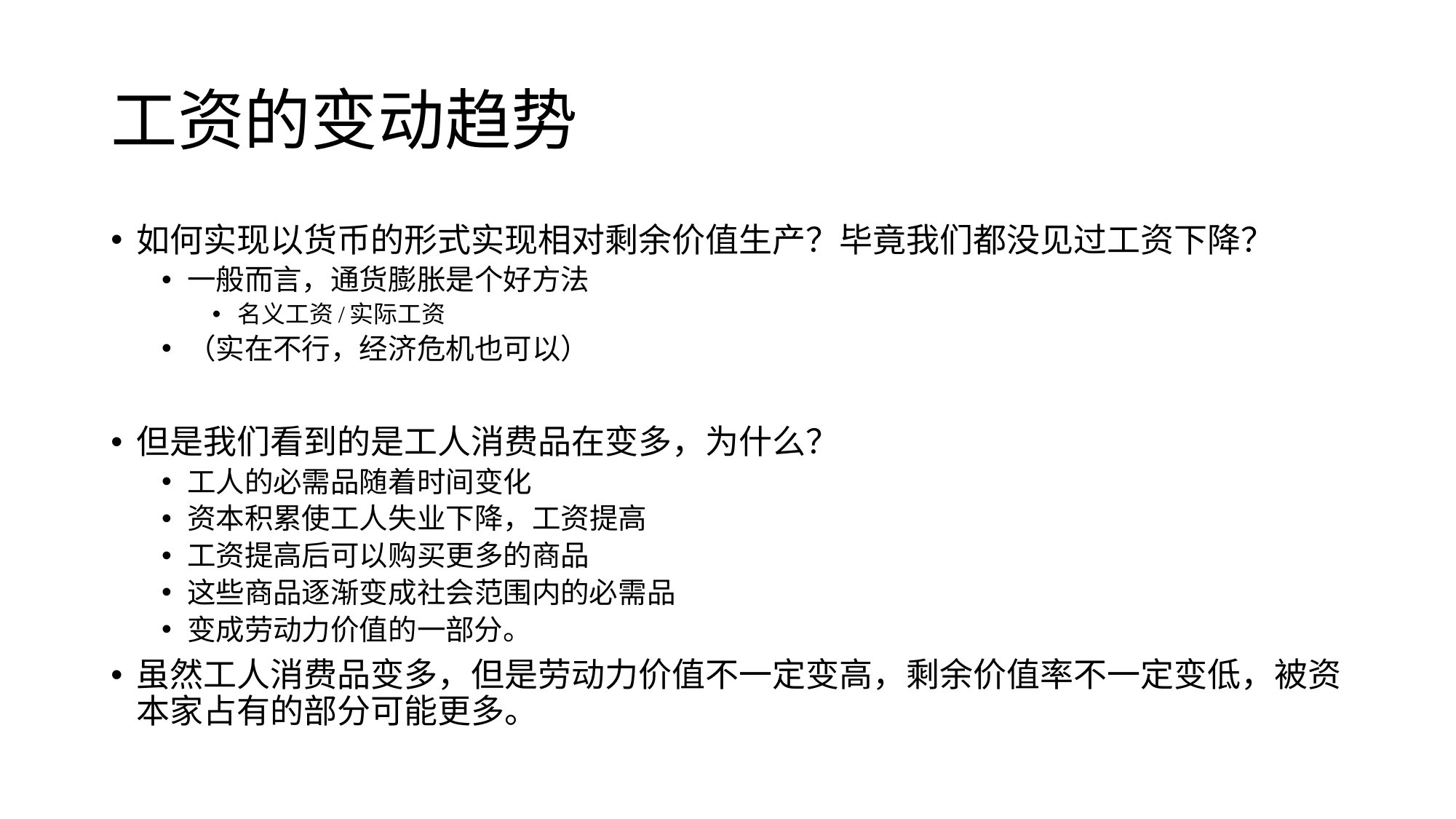

# 工资的变动趋势
如何实现以货币的形式实现相对剩余价值生产？毕竟我们都没见过工资下降？
一般而言，通货膨胀是个好方法
名义工资/实际工资
（实在不行，经济危机也可以）

但是我们看到的是工人消费品在变多，为什么？
工人的必需品随着时间变化
资本积累使工人失业下降，工资提高
工资提高后可以购买更多的商品
这些商品逐渐变成社会范围内的必需品
变成劳动力价值的一部分。
虽然工人消费品变多，但是劳动力价值不一定变高，剩余价值率不一定变低，被资本家占有的部分可能更多。